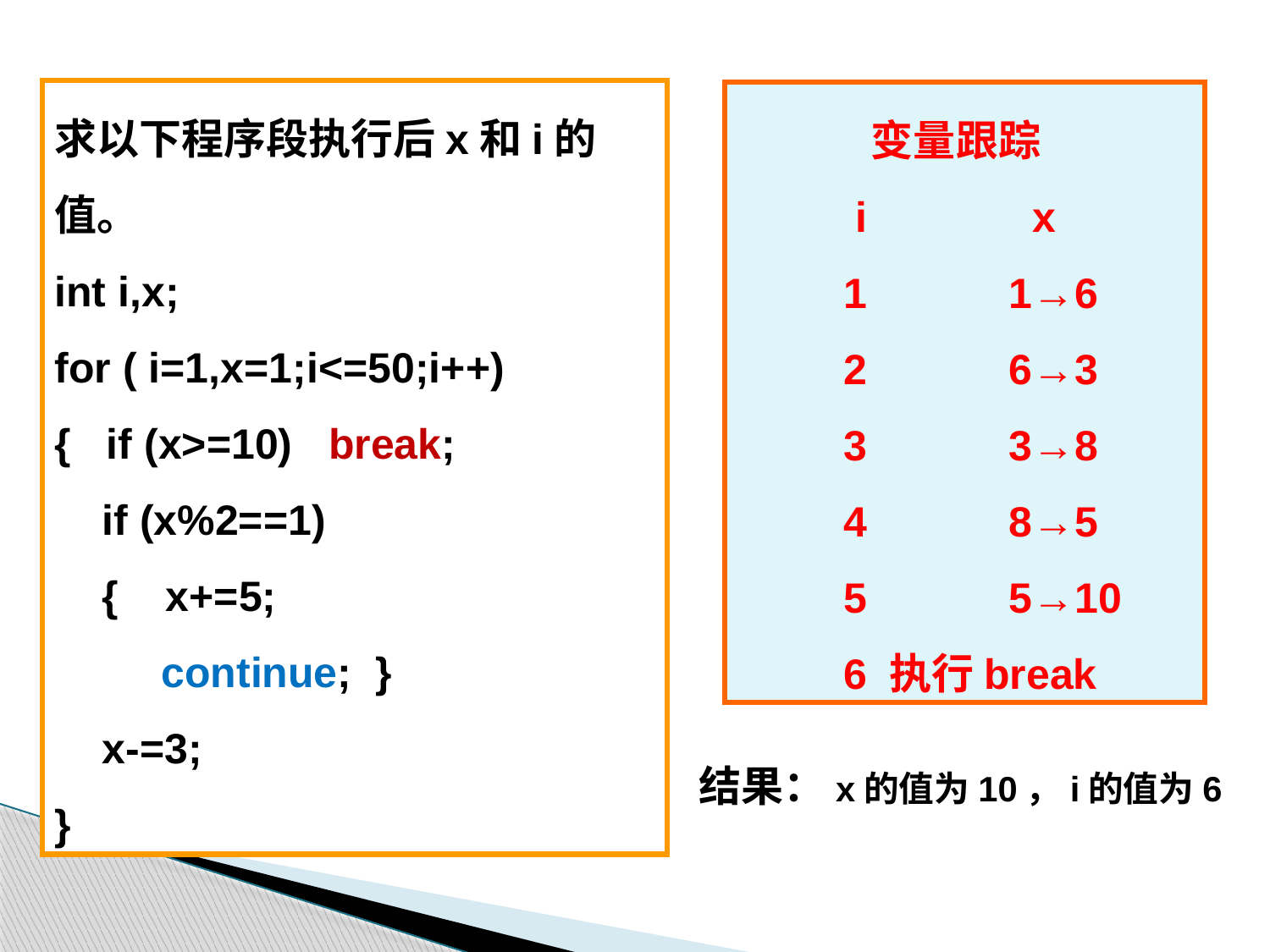

求以下程序段执行后x和i的值。
int i,x;
for ( i=1,x=1;i<=50;i++)
{   if (x>=10)   break;
    if (x%2==1)
    {    x+=5;
         continue;  }
    x-=3;
}
             变量跟踪
          i              x
         1            1→6
         2            6→3
         3            3→8
         4            8→5
         5            5→10
         6 执行break
结果：x的值为10，i的值为6